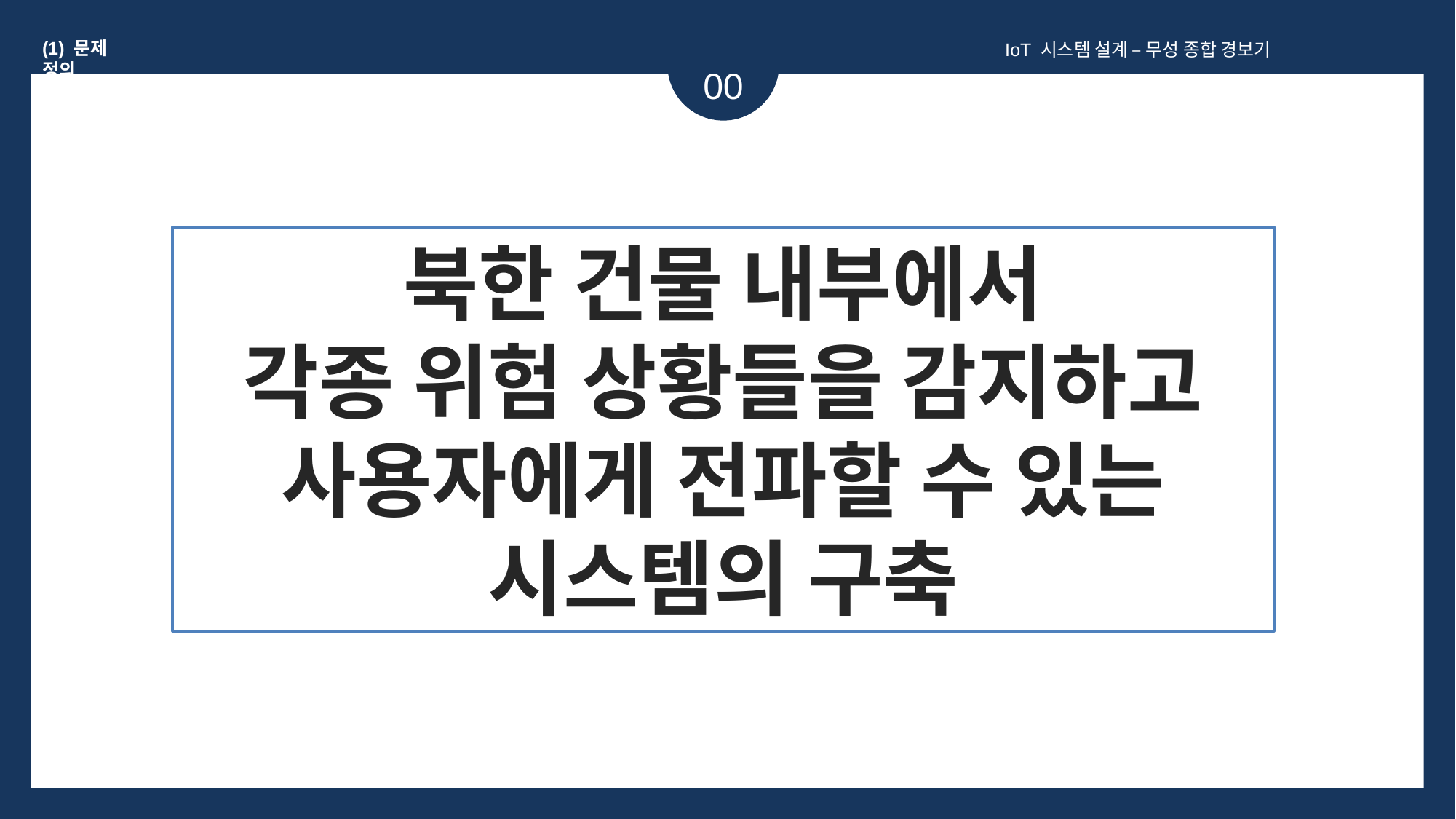

(1) 문제 정의
IoT 시스템 설계 – 무성 종합 경보기
00

북한 건물 내부에서
각종 위험 상황들을 감지하고
사용자에게 전파할 수 있는
시스템의 구축